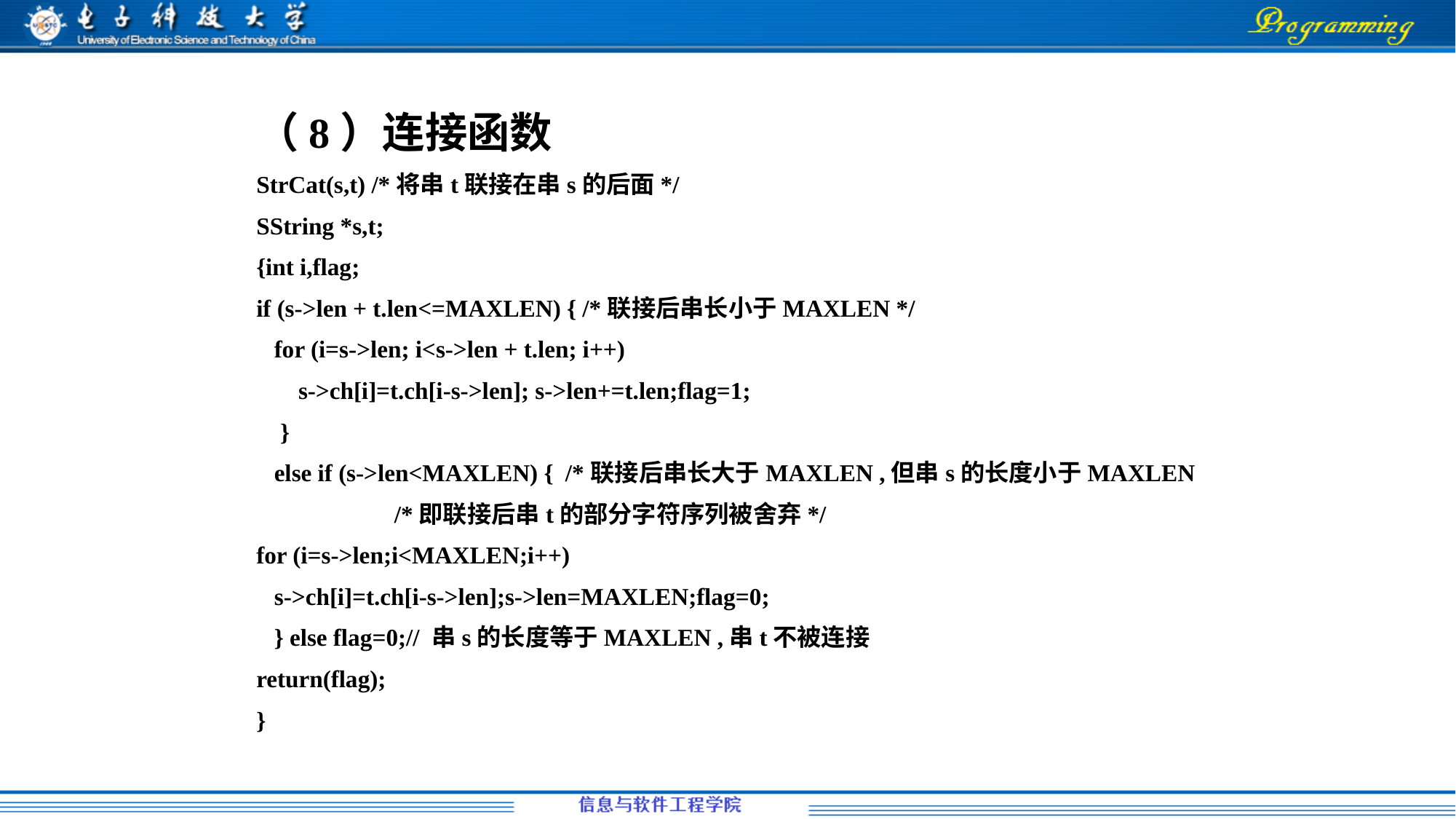

（8）连接函数
StrCat(s,t) /*将串t联接在串s的后面*/
SString *s,t;
{int i,flag;
if (s->len + t.len<=MAXLEN) { /*联接后串长小于MAXLEN */
   for (i=s->len; i<s->len + t.len; i++)
       s->ch[i]=t.ch[i-s->len]; s->len+=t.len;flag=1;
    }
   else if (s->len<MAXLEN) {  /*联接后串长大于MAXLEN ,但串s的长度小于MAXLEN
                       /*即联接后串t的部分字符序列被舍弃*/
for (i=s->len;i<MAXLEN;i++)
   s->ch[i]=t.ch[i-s->len];s->len=MAXLEN;flag=0;
   } else flag=0;// 串s的长度等于MAXLEN ,串t不被连接
return(flag);
}